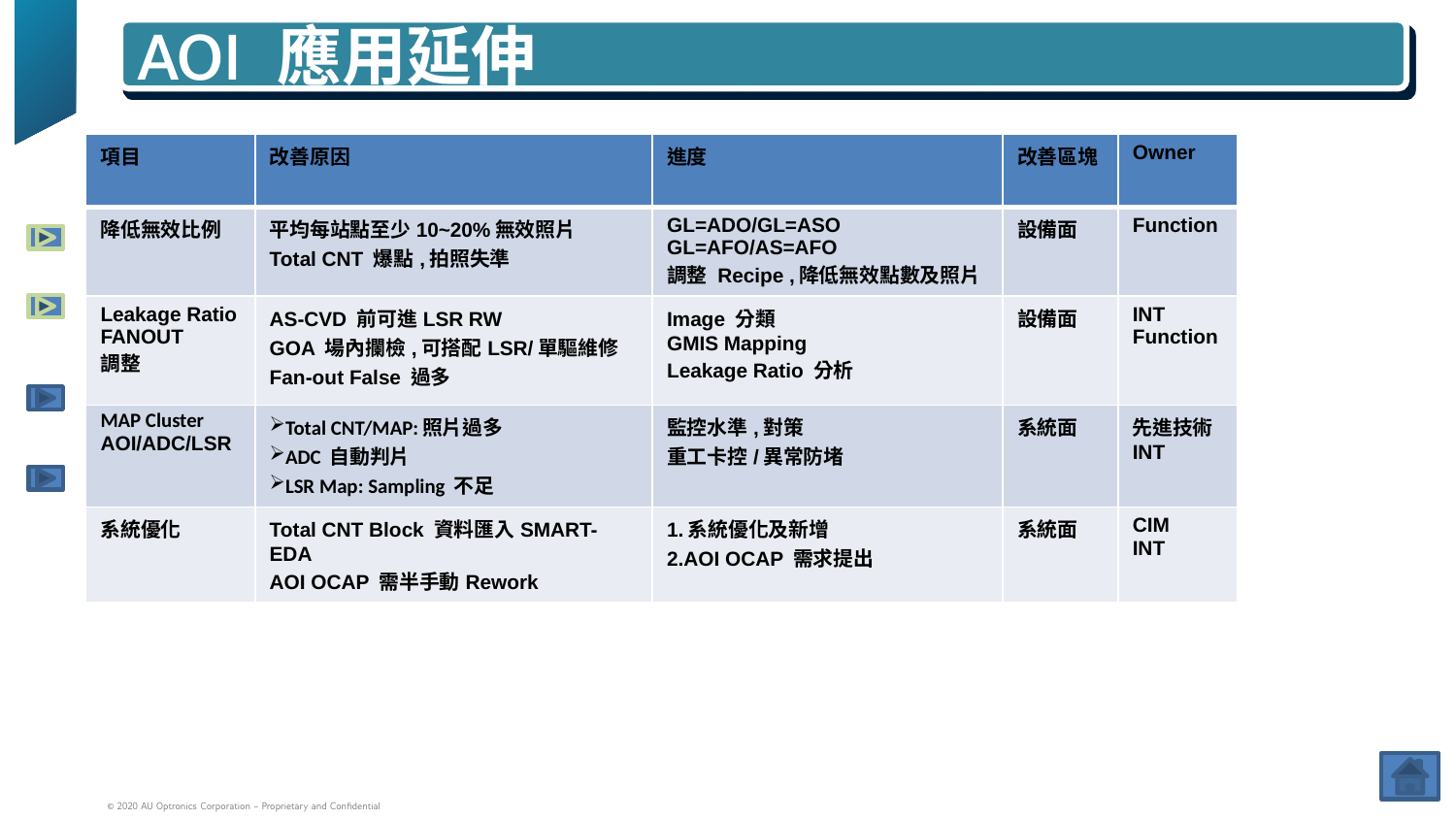

AOI 應用延伸
| 項目 | 改善原因 | 進度 | 改善區塊 | Owner |
| --- | --- | --- | --- | --- |
| 降低無效比例 | 平均每站點至少10~20%無效照片 Total CNT 爆點,拍照失準 | GL=ADO/GL=ASO GL=AFO/AS=AFO 調整 Recipe ,降低無效點數及照片 | 設備面 | Function |
| Leakage Ratio FANOUT 調整 | AS-CVD 前可進LSR RW GOA 場內攔檢,可搭配LSR/單驅維修 Fan-out False 過多 | Image 分類 GMIS Mapping Leakage Ratio 分析 | 設備面 | INT Function |
| MAP Cluster AOI/ADC/LSR | Total CNT/MAP:照片過多 ADC 自動判片 LSR Map: Sampling 不足 | 監控水準,對策 重工卡控/異常防堵 | 系統面 | 先進技術 INT |
| 系統優化 | Total CNT Block 資料匯入SMART-EDA AOI OCAP 需半手動Rework | 1.系統優化及新增 2.AOI OCAP 需求提出 | 系統面 | CIM INT |